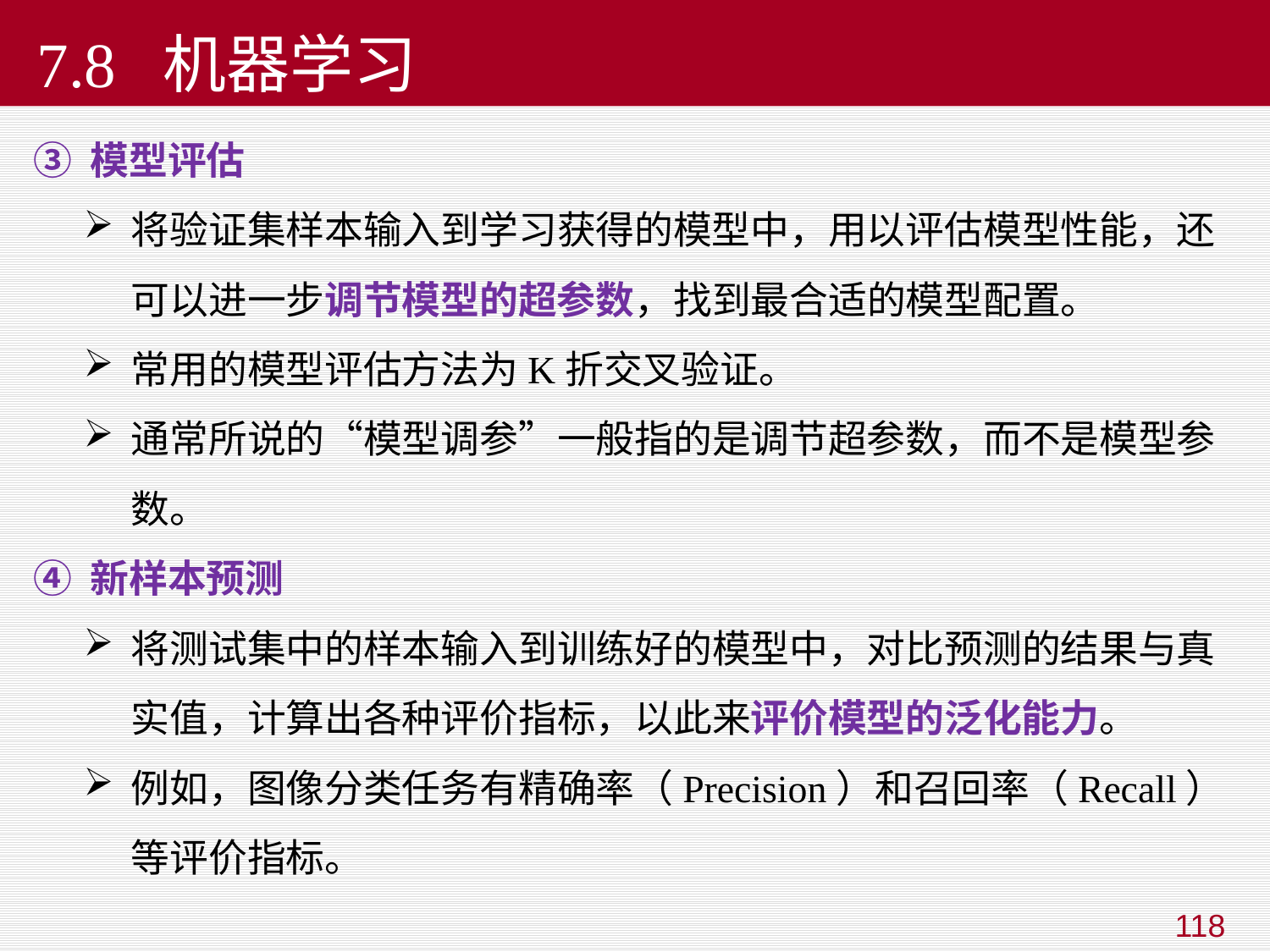

7.8  机器学习
③ 模型评估
将验证集样本输入到学习获得的模型中，用以评估模型性能，还可以进一步调节模型的超参数，找到最合适的模型配置。
常用的模型评估方法为K折交叉验证。
通常所说的“模型调参”一般指的是调节超参数，而不是模型参数。
④ 新样本预测
将测试集中的样本输入到训练好的模型中，对比预测的结果与真实值，计算出各种评价指标，以此来评价模型的泛化能力。
例如，图像分类任务有精确率（Precision）和召回率（Recall）等评价指标。

118